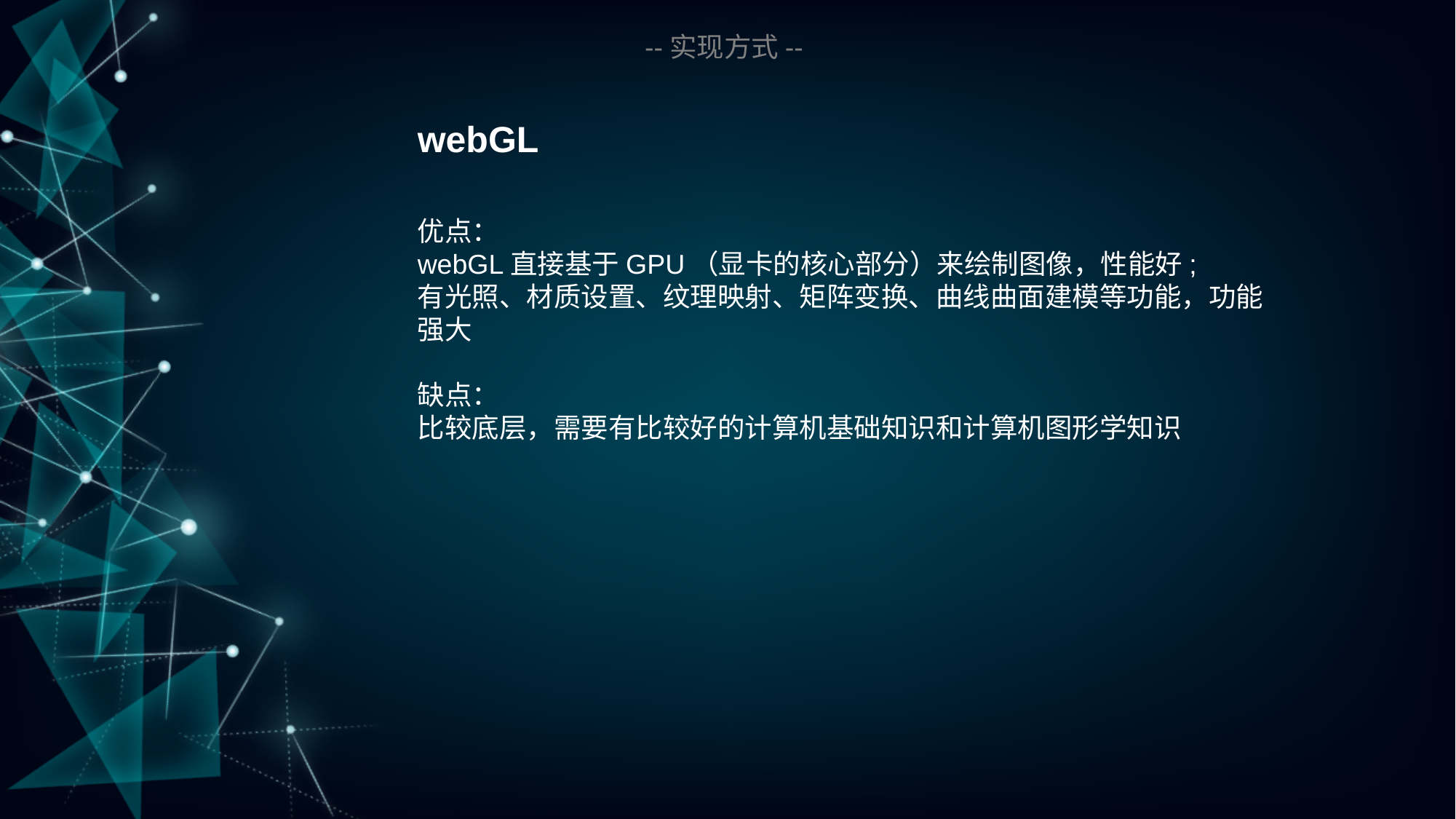

--实现方式--
webGL
优点：
webGL直接基于GPU（显卡的核心部分）来绘制图像，性能好;
有光照、材质设置、纹理映射、矩阵变换、曲线曲面建模等功能，功能强大

缺点：
比较底层，需要有比较好的计算机基础知识和计算机图形学知识